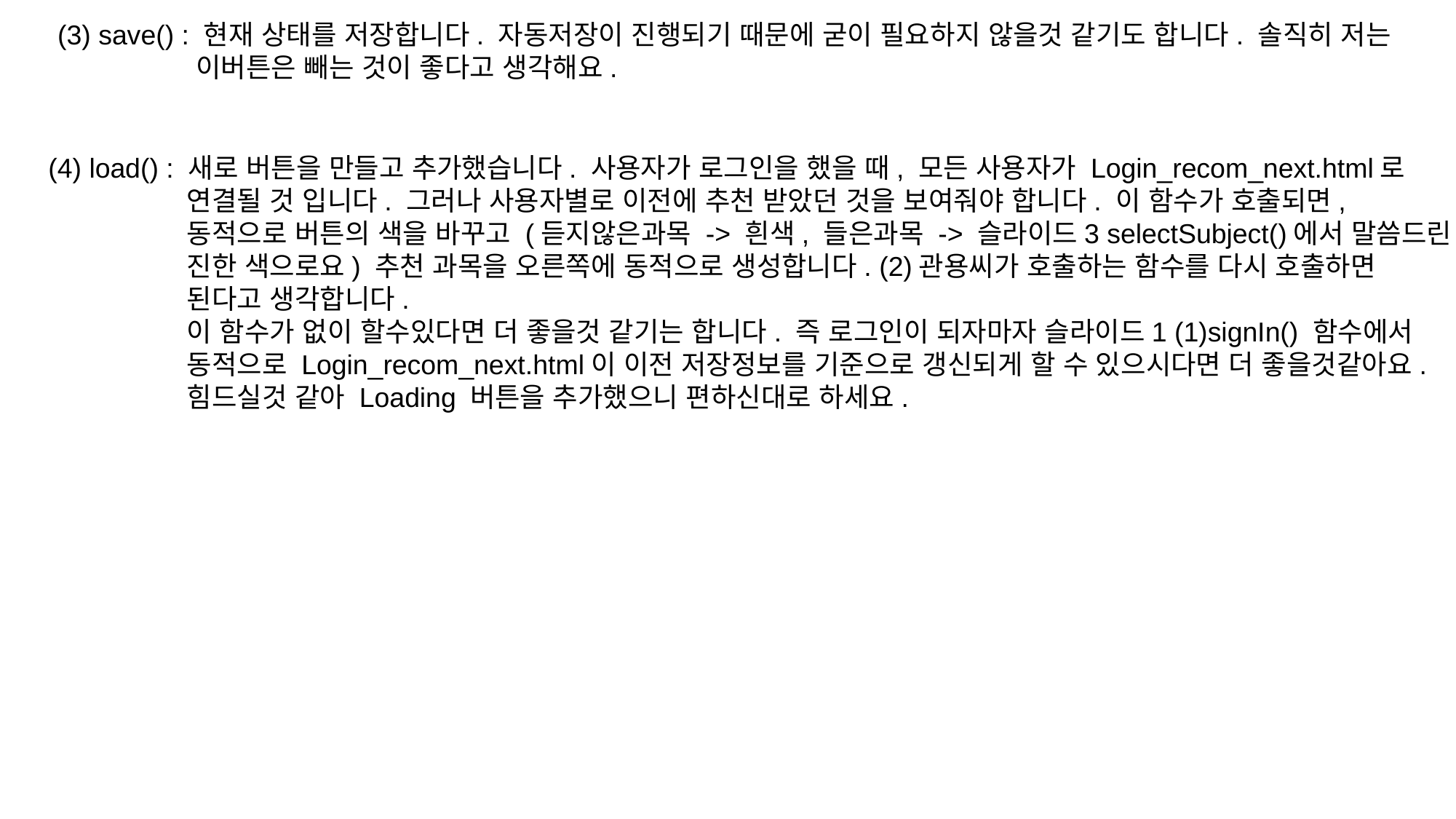

(3) save() : 현재 상태를 저장합니다. 자동저장이 진행되기 때문에 굳이 필요하지 않을것 같기도 합니다. 솔직히 저는
	   이버튼은 빼는 것이 좋다고 생각해요.

(4) load() : 새로 버튼을 만들고 추가했습니다. 사용자가 로그인을 했을 때, 모든 사용자가 Login_recom_next.html로
	   연결될 것 입니다. 그러나 사용자별로 이전에 추천 받았던 것을 보여줘야 합니다. 이 함수가 호출되면,
	   동적으로 버튼의 색을 바꾸고 (듣지않은과목 -> 흰색, 들은과목 -> 슬라이드3 selectSubject()에서 말씀드린
	   진한 색으로요) 추천 과목을 오른쪽에 동적으로 생성합니다. (2)관용씨가 호출하는 함수를 다시 호출하면
	   된다고 생각합니다.
	   이 함수가 없이 할수있다면 더 좋을것 같기는 합니다. 즉 로그인이 되자마자 슬라이드1 (1)signIn() 함수에서
	   동적으로 Login_recom_next.html이 이전 저장정보를 기준으로 갱신되게 할 수 있으시다면 더 좋을것같아요.
	   힘드실것 같아 Loading 버튼을 추가했으니 편하신대로 하세요.